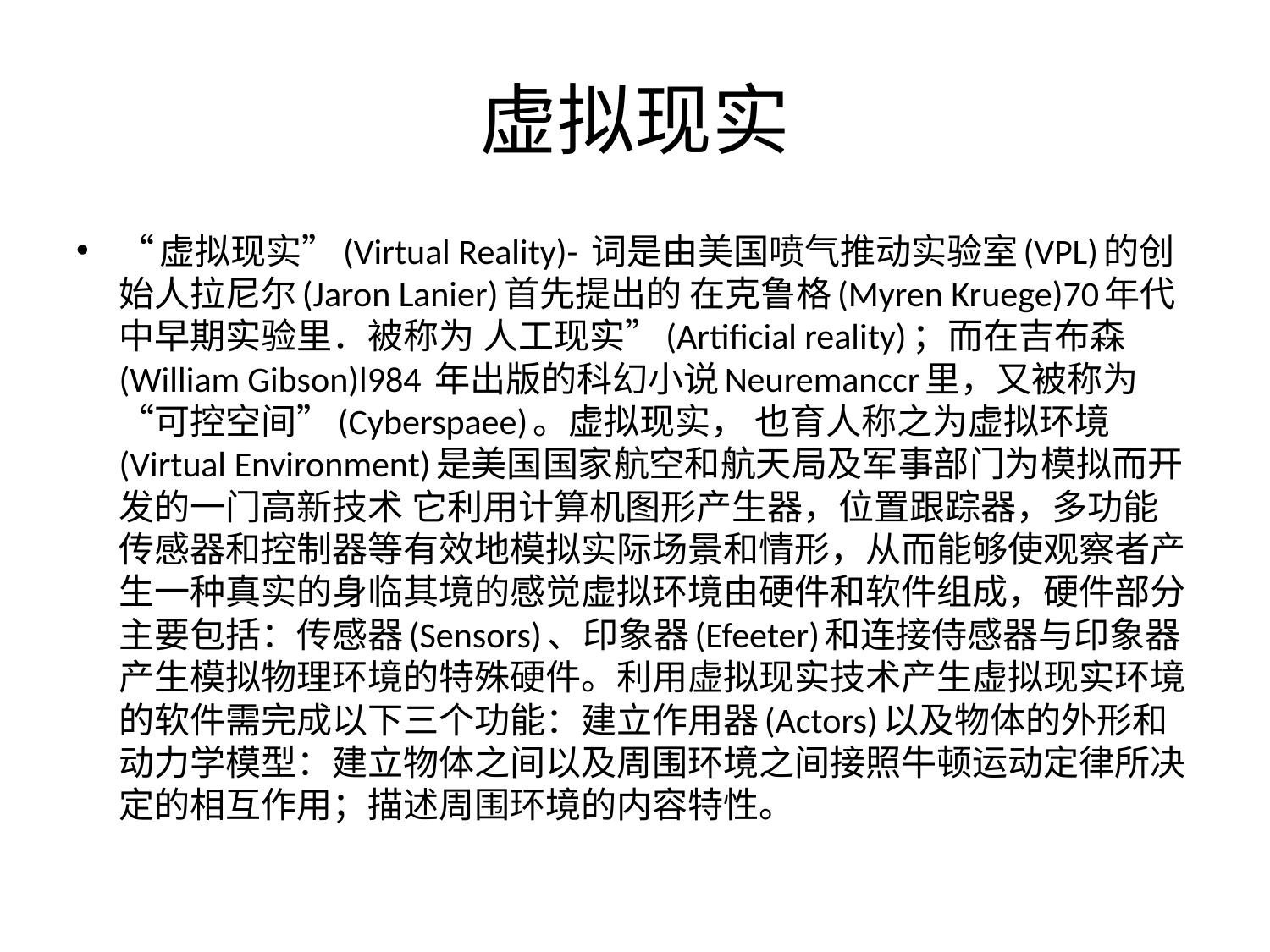

# 虚拟现实
“虚拟现实”(Virtual Reality)- 词是由美国喷气推动实验室(VPL)的创始人拉尼尔(Jaron Lanier)首先提出的 在克鲁格(Myren Kruege)70年代中早期实验里．被称为 人工现实”(Artificial reality)；而在吉布森(William Gibson)l984 年出版的科幻小说Neuremanccr里，又被称为“可控空间”(Cyberspaee)。虚拟现实， 也育人称之为虚拟环境(Virtual Environment)是美国国家航空和航天局及军事部门为模拟而开发的一门高新技术 它利用计算机图形产生器，位置跟踪器，多功能传感器和控制器等有效地模拟实际场景和情形，从而能够使观察者产生一种真实的身临其境的感觉虚拟环境由硬件和软件组成，硬件部分主要包括：传感器(Sensors)、印象器(Efeeter)和连接侍感器与印象器 产生模拟物理环境的特殊硬件。利用虚拟现实技术产生虚拟现实环境的软件需完成以下三个功能：建立作用器(Actors)以及物体的外形和动力学模型：建立物体之间以及周围环境之间接照牛顿运动定律所决定的相互作用；描述周围环境的内容特性。